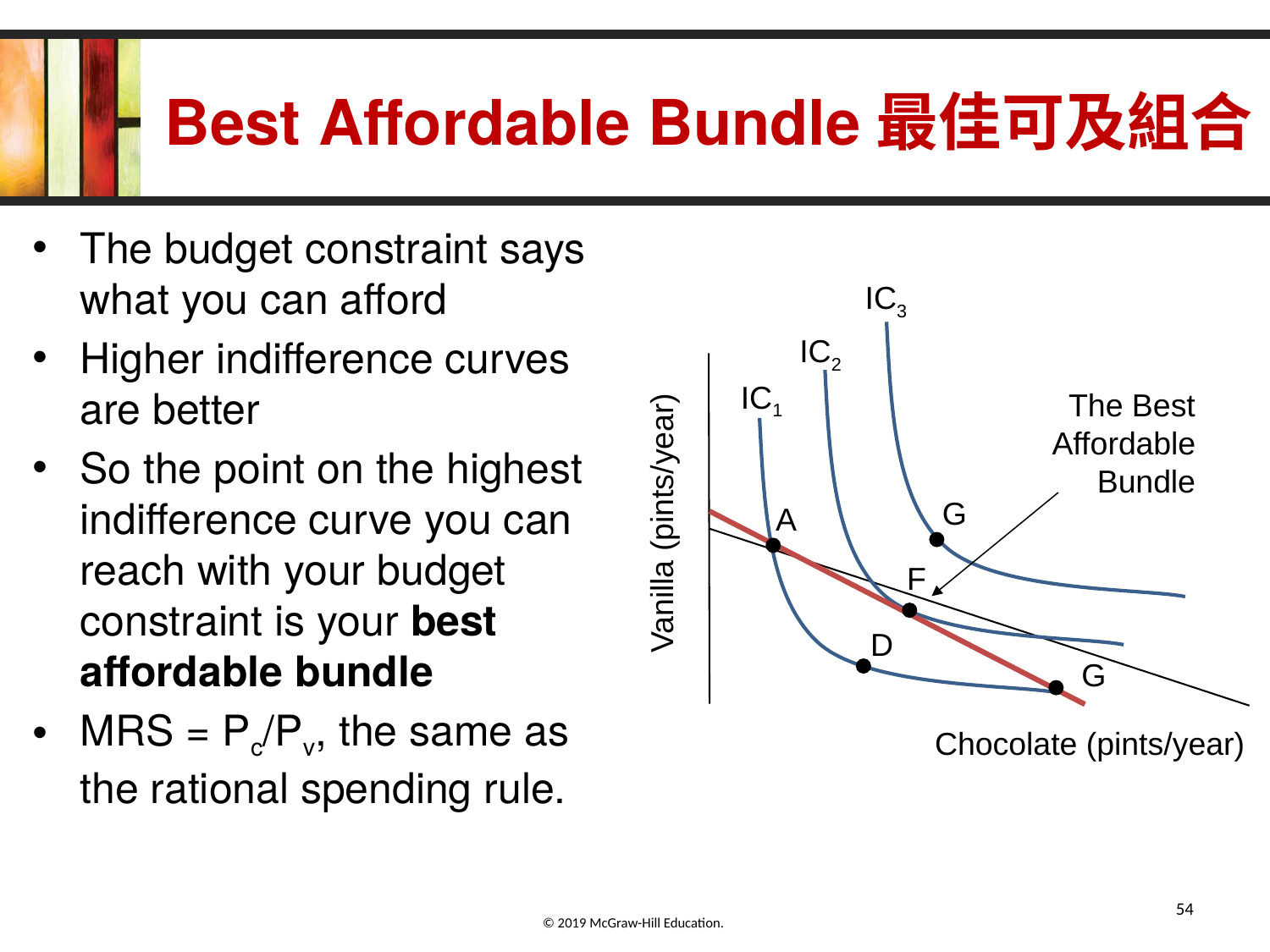

# Best Affordable Bundle最佳可及組合
The budget constraint says what you can afford
Higher indifference curves are better
So the point on the highest indifference curve you can reach with your budget constraint is your best affordable bundle
MRS = Pc/Pv, the same as the rational spending rule.

IC3

IC2

IC1
The Best Affordable Bundle

G
A

F
Vanilla (pints/year)

D
G

Chocolate (pints/year)
54
© 2019 McGraw-Hill Education.